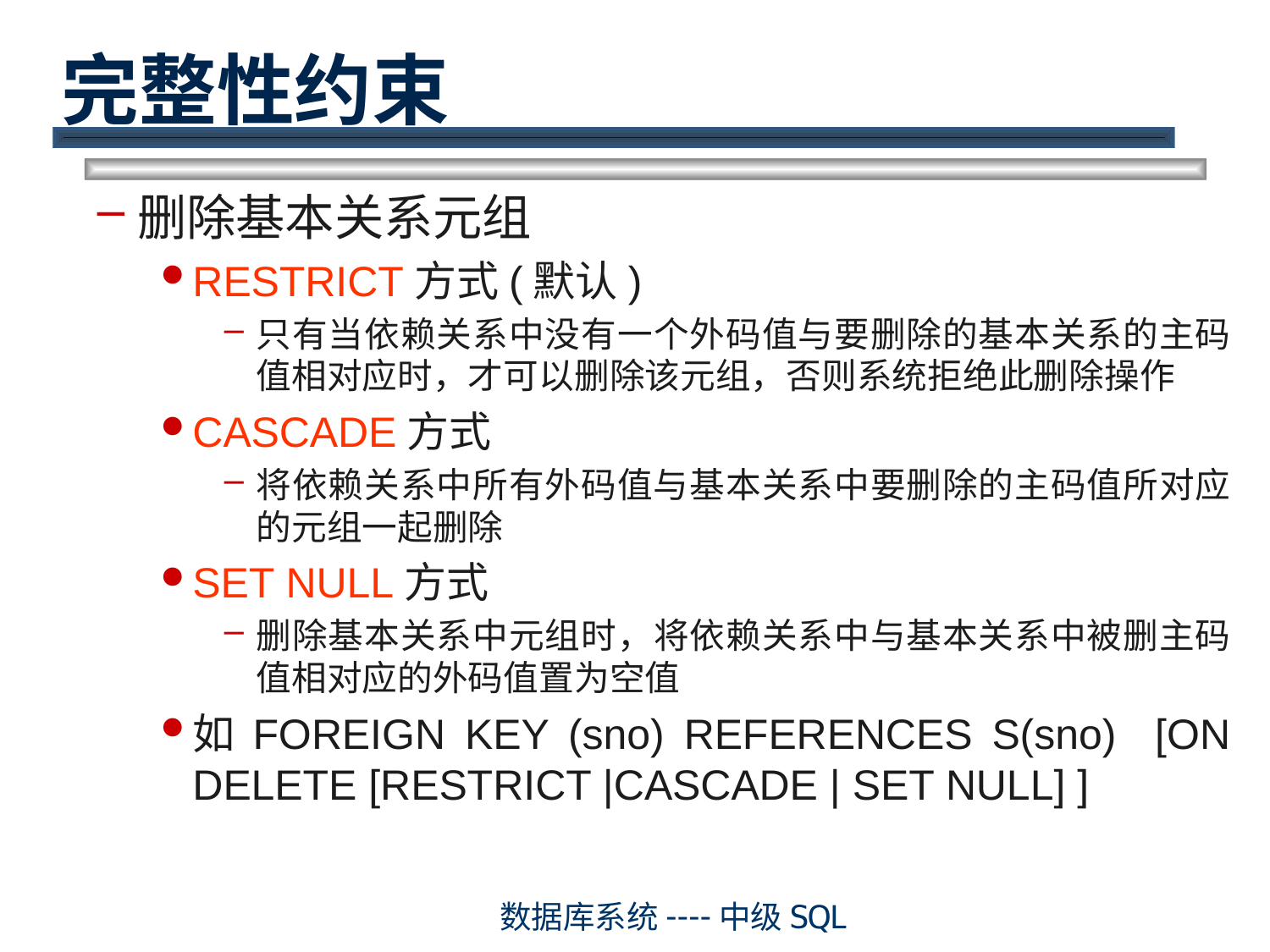

# 完整性约束
删除基本关系元组
RESTRICT方式(默认)
只有当依赖关系中没有一个外码值与要删除的基本关系的主码值相对应时，才可以删除该元组，否则系统拒绝此删除操作
CASCADE方式
将依赖关系中所有外码值与基本关系中要删除的主码值所对应的元组一起删除
SET NULL方式
删除基本关系中元组时，将依赖关系中与基本关系中被删主码值相对应的外码值置为空值
如FOREIGN KEY (sno) REFERENCES S(sno)  [ON DELETE [RESTRICT |CASCADE | SET NULL] ]
数据库系统----中级SQL